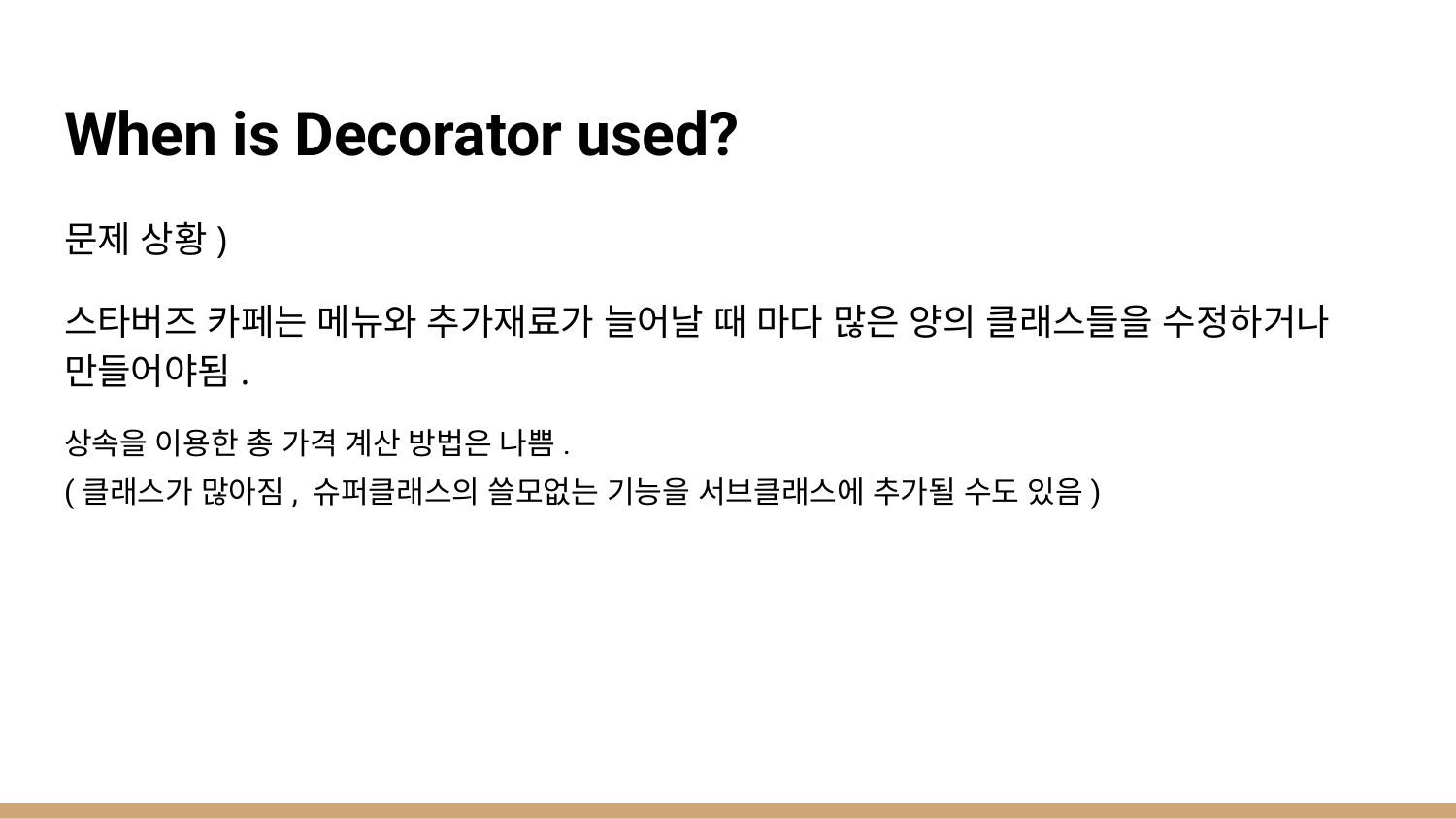

# When is Decorator used?
문제 상황)
스타버즈 카페는 메뉴와 추가재료가 늘어날 때 마다 많은 양의 클래스들을 수정하거나 만들어야됨.
상속을 이용한 총 가격 계산 방법은 나쁨.
(클래스가 많아짐, 슈퍼클래스의 쓸모없는 기능을 서브클래스에 추가될 수도 있음)